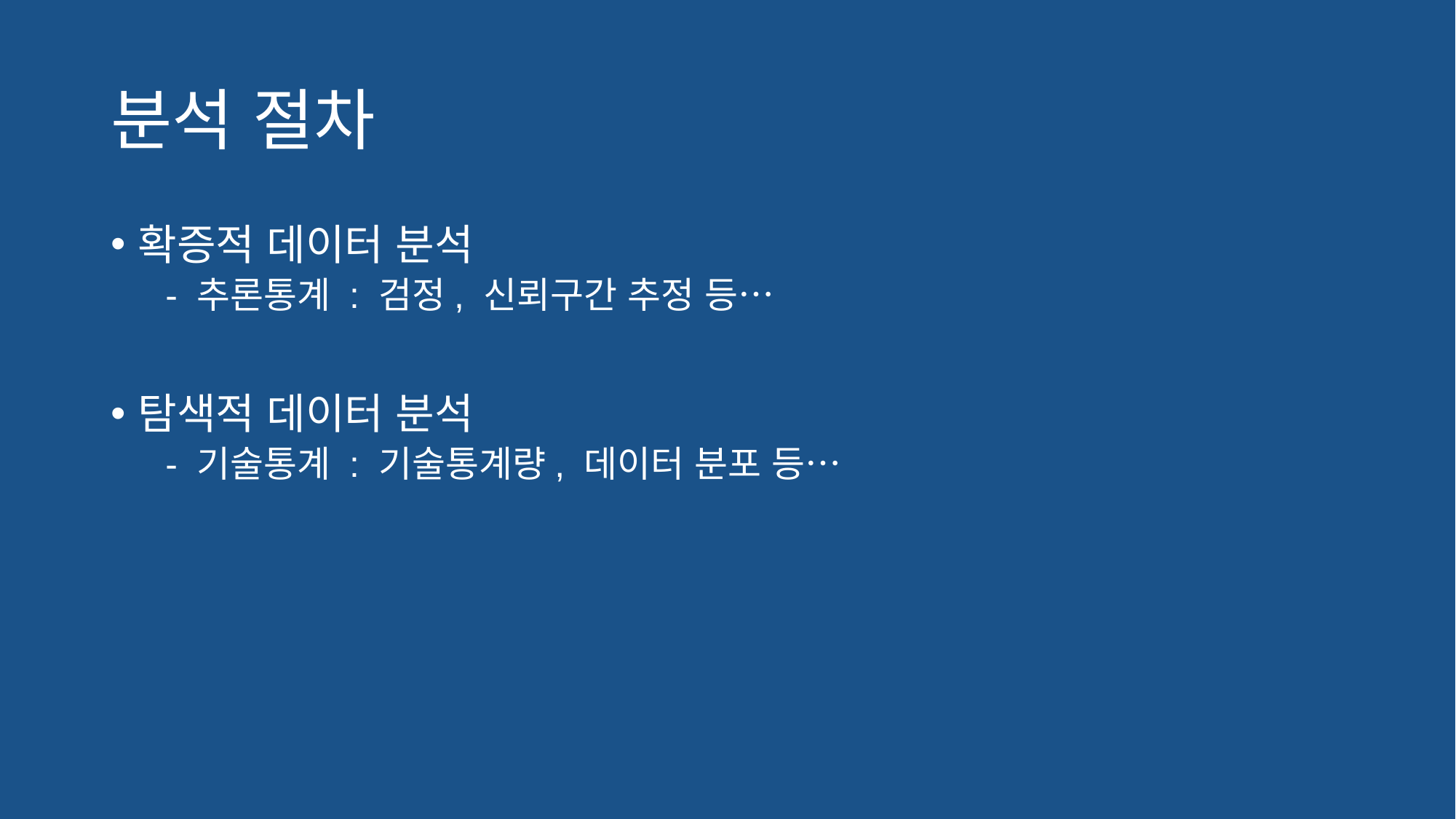

# 분석 절차
확증적 데이터 분석
- 추론통계 : 검정, 신뢰구간 추정 등…

탐색적 데이터 분석
- 기술통계 : 기술통계량, 데이터 분포 등…